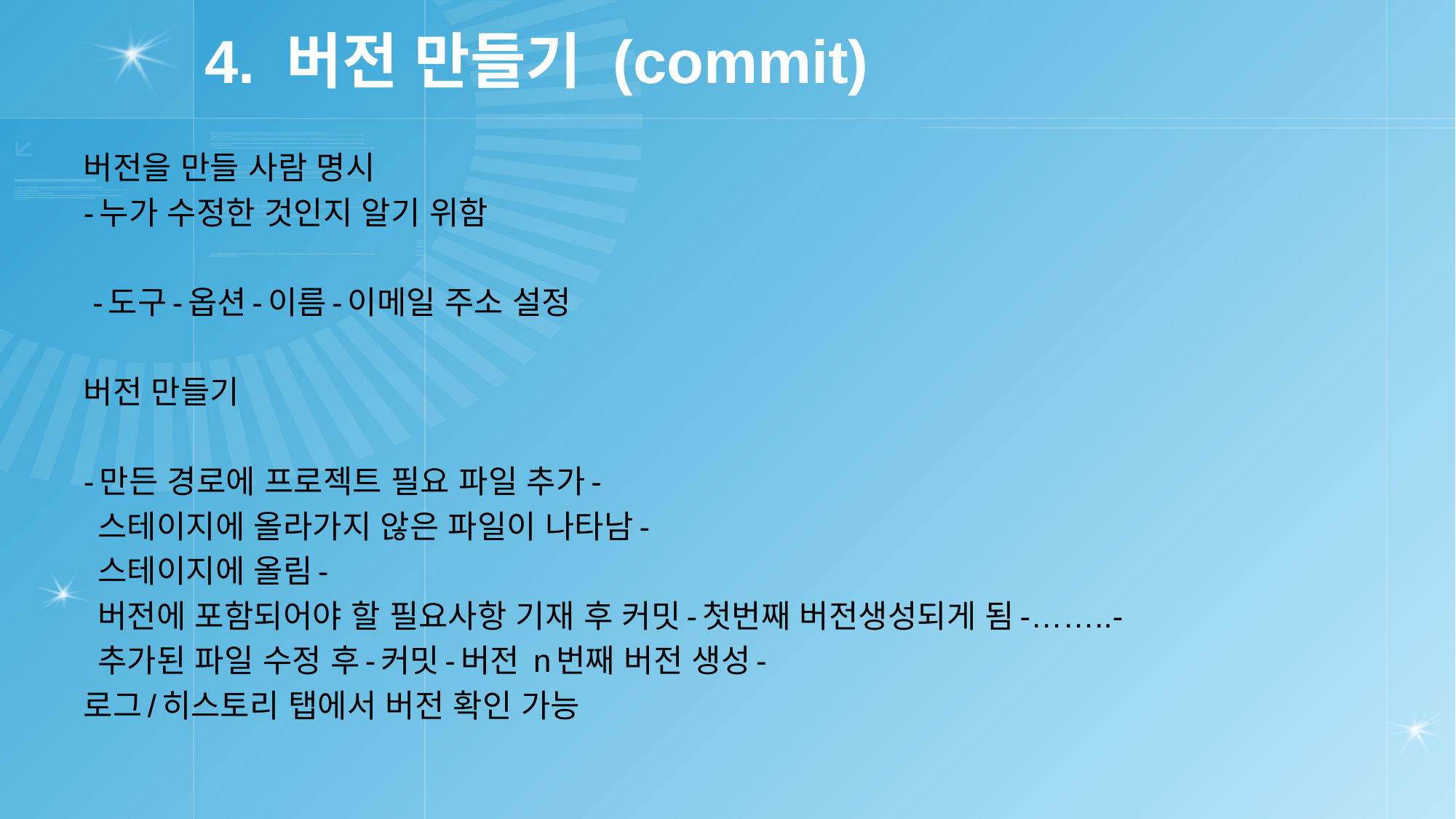

# 4. 버전 만들기 (commit)
버전을 만들 사람 명시
-누가 수정한 것인지 알기 위함

 -도구-옵션-이름-이메일 주소 설정

버전 만들기

-만든 경로에 프로젝트 필요 파일 추가-
 스테이지에 올라가지 않은 파일이 나타남-
 스테이지에 올림-
 버전에 포함되어야 할 필요사항 기재 후 커밋-첫번째 버전생성되게 됨-……..-
 추가된 파일 수정 후-커밋-버전 n번째 버전 생성-
로그/히스토리 탭에서 버전 확인 가능